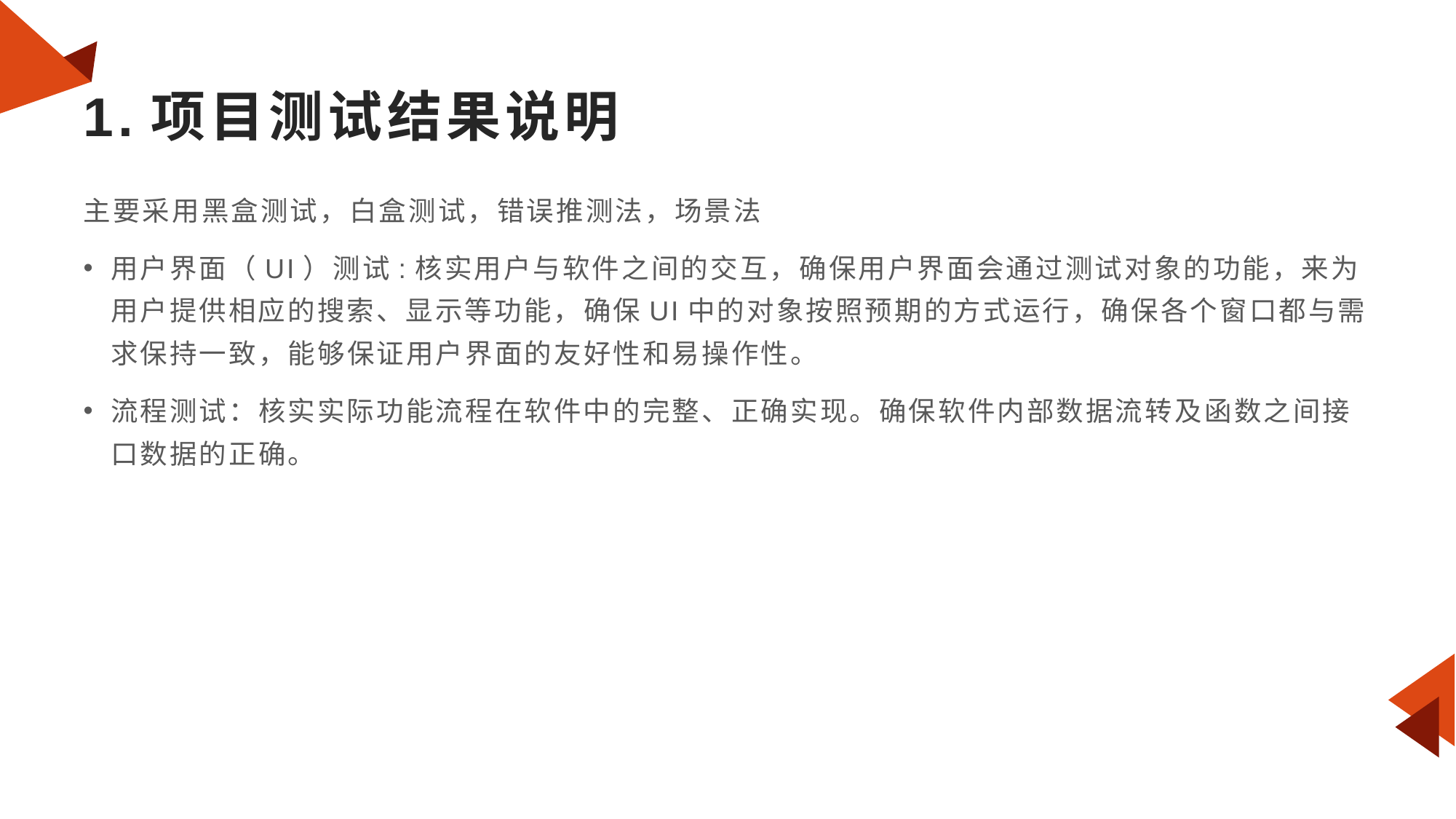

# 1.项目测试结果说明
主要采用黑盒测试，白盒测试，错误推测法，场景法
用户界面（UI）测试:核实用户与软件之间的交互，确保用户界面会通过测试对象的功能，来为用户提供相应的搜索、显示等功能，确保UI中的对象按照预期的方式运行，确保各个窗口都与需求保持一致，能够保证用户界面的友好性和易操作性。
流程测试：核实实际功能流程在软件中的完整、正确实现。确保软件内部数据流转及函数之间接口数据的正确。